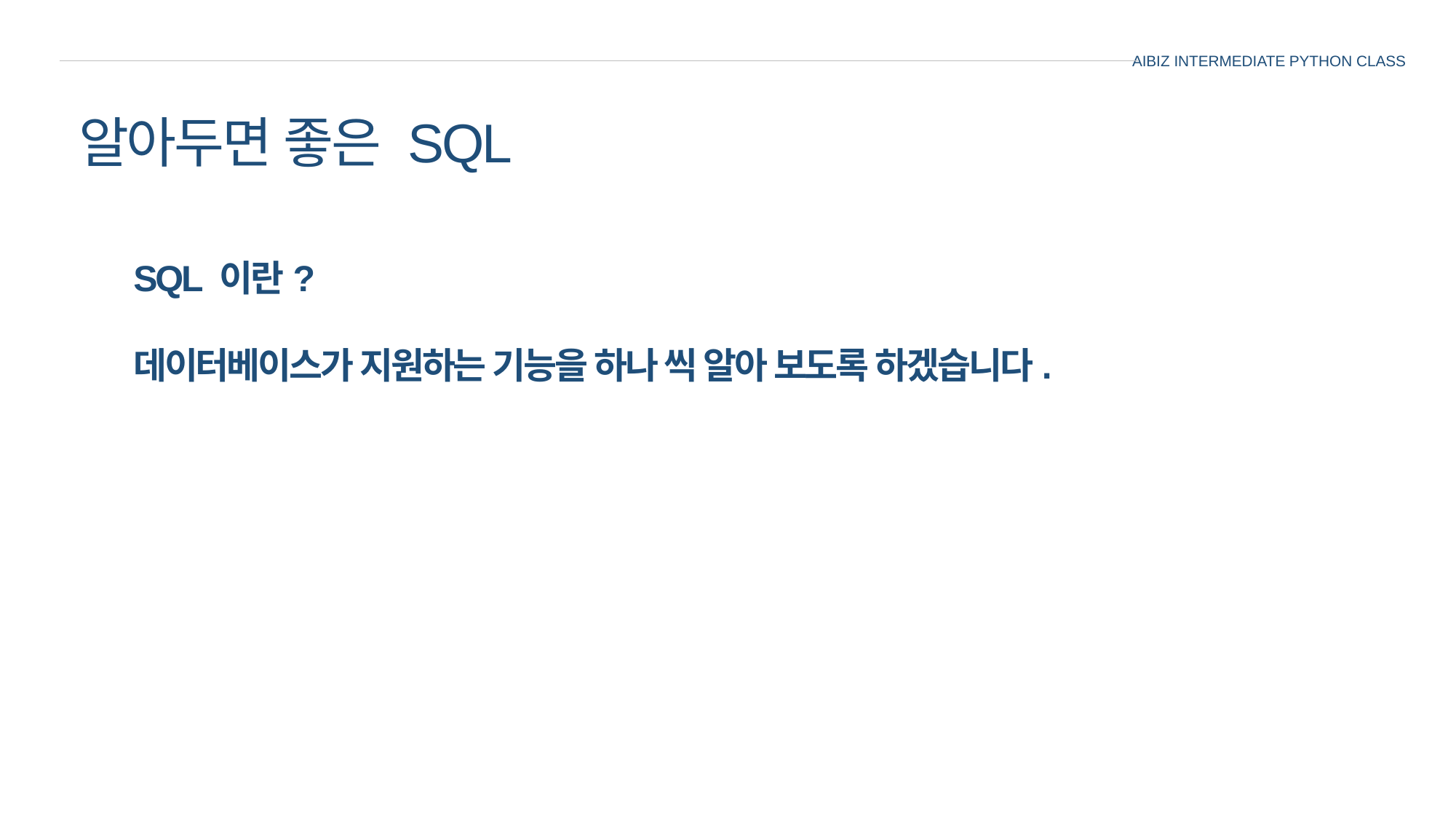

AIBIZ INTERMEDIATE PYTHON CLASS
알아두면 좋은 SQL
SQL 이란?

데이터베이스가 지원하는 기능을 하나 씩 알아 보도록 하겠습니다.